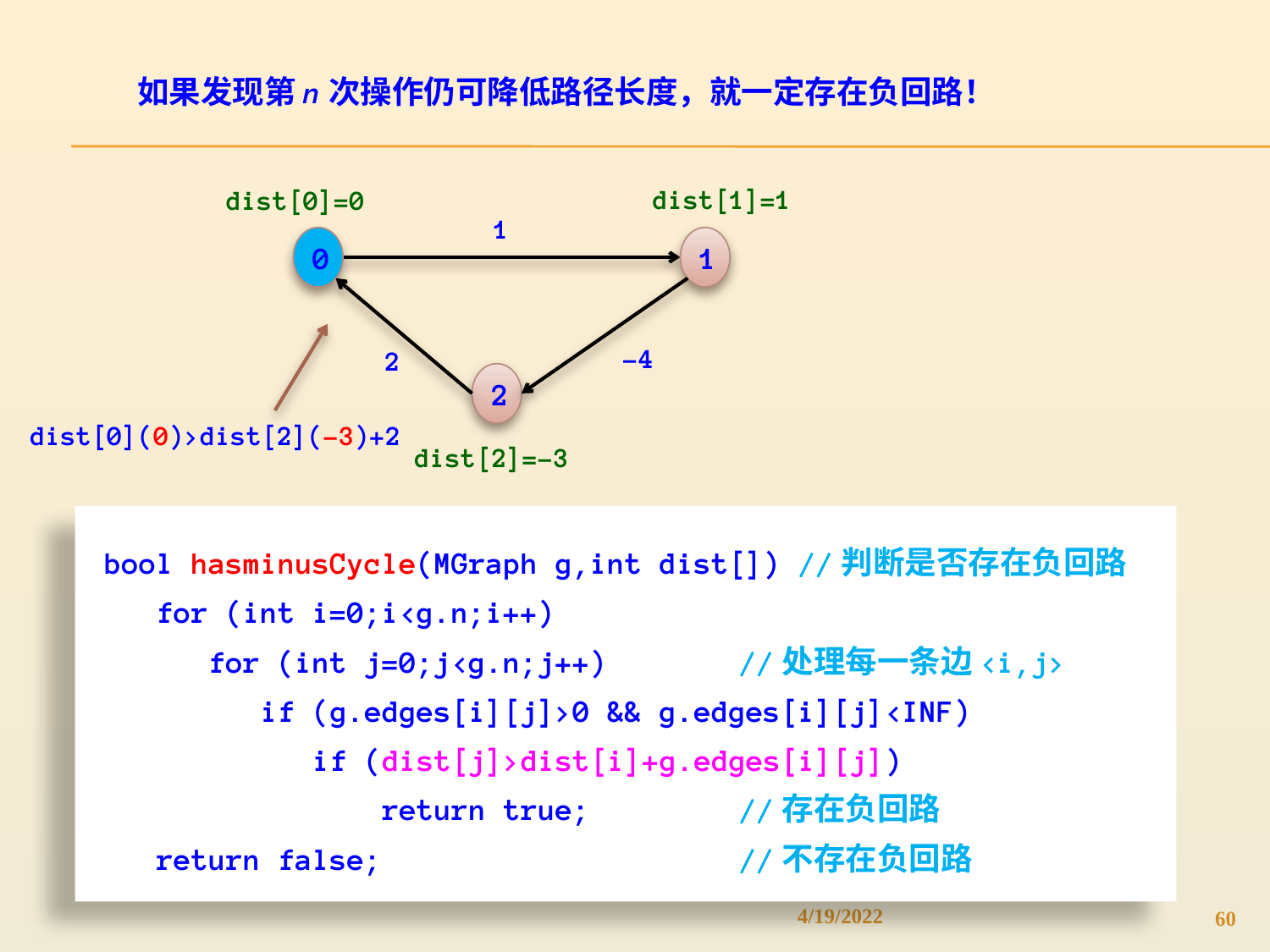

如果发现第n次操作仍可降低路径长度，就一定存在负回路！
dist[1]=1
dist[0]=0
dist[2]=-3
1
0
1
-4
2
2
dist[0](0)>dist[2](-3)+2
bool hasminusCycle(MGraph g,int dist[]) //判断是否存在负回路
   for (int i=0;i<g.n;i++)
      for (int j=0;j<g.n;j++)		//处理每一条边<i,j>
         if (g.edges[i][j]>0 && g.edges[i][j]<INF)
            if (dist[j]>dist[i]+g.edges[i][j])
                return true;		//存在负回路
   return false;			//不存在负回路
4/19/2022
60